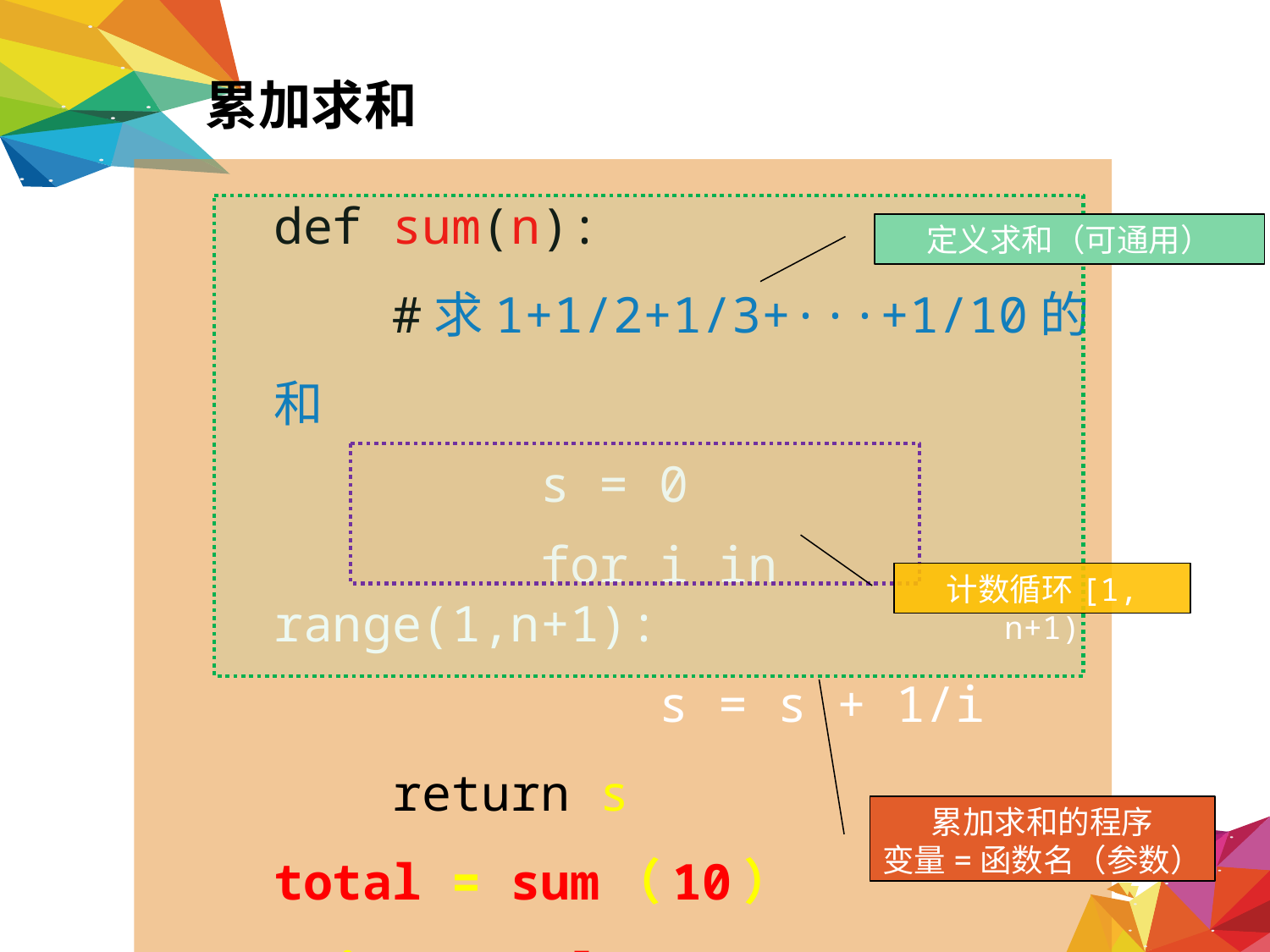

累加求和
def sum(n):
    #求1+1/2+1/3+···+1/10的和
         s = 0
         for i in range(1,n+1):
             s = s + 1/i
    return s
total = sum（10）
print(total)

定义求和（可通用）

计数循环[1, n+1)
累加求和的程序
变量=函数名（参数）